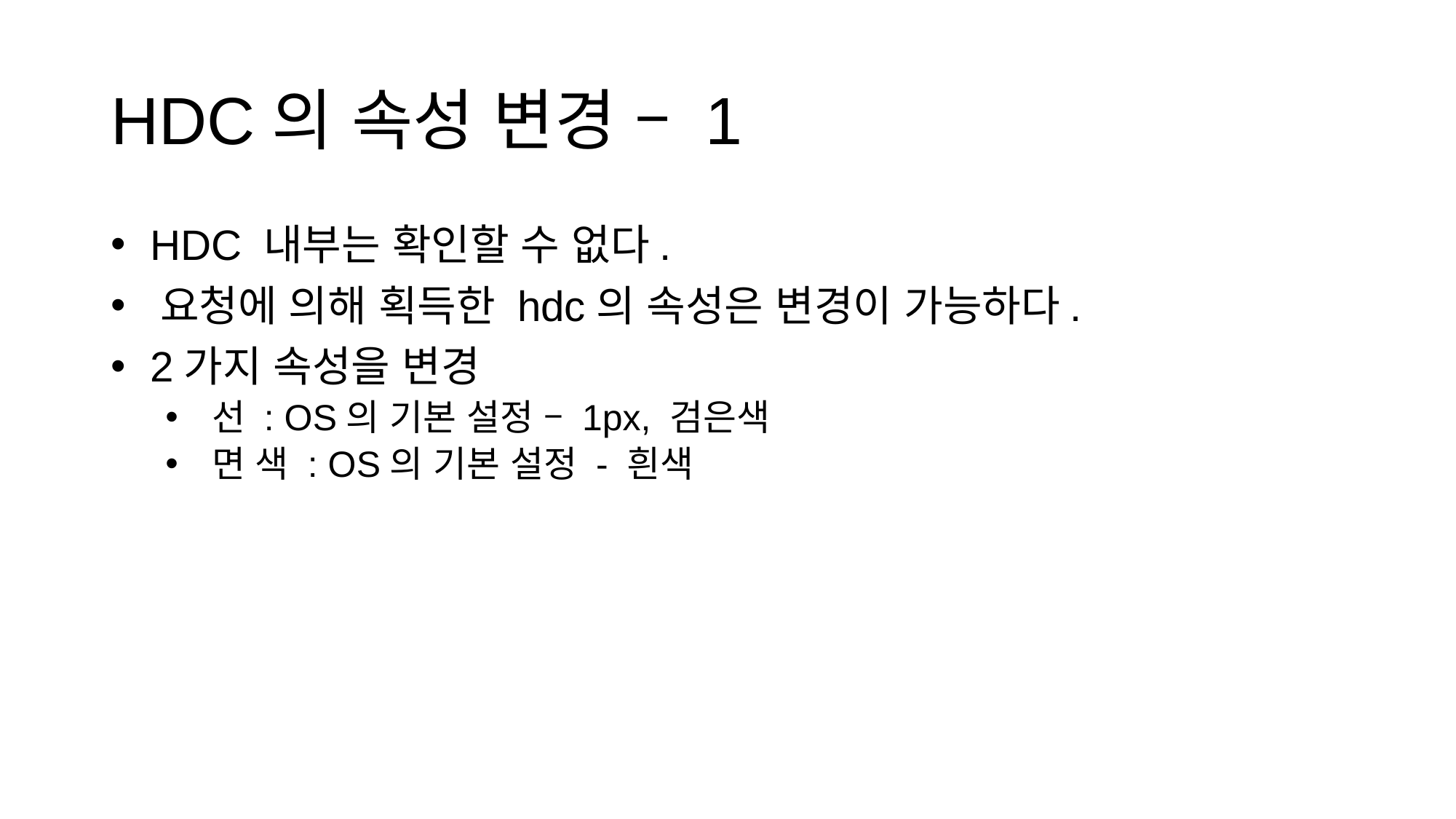

# HDC의 속성 변경 – 1
 HDC 내부는 확인할 수 없다.
 요청에 의해 획득한 hdc의 속성은 변경이 가능하다.
 2가지 속성을 변경
 선 : OS의 기본 설정 – 1px, 검은색
 면 색 : OS의 기본 설정 - 흰색